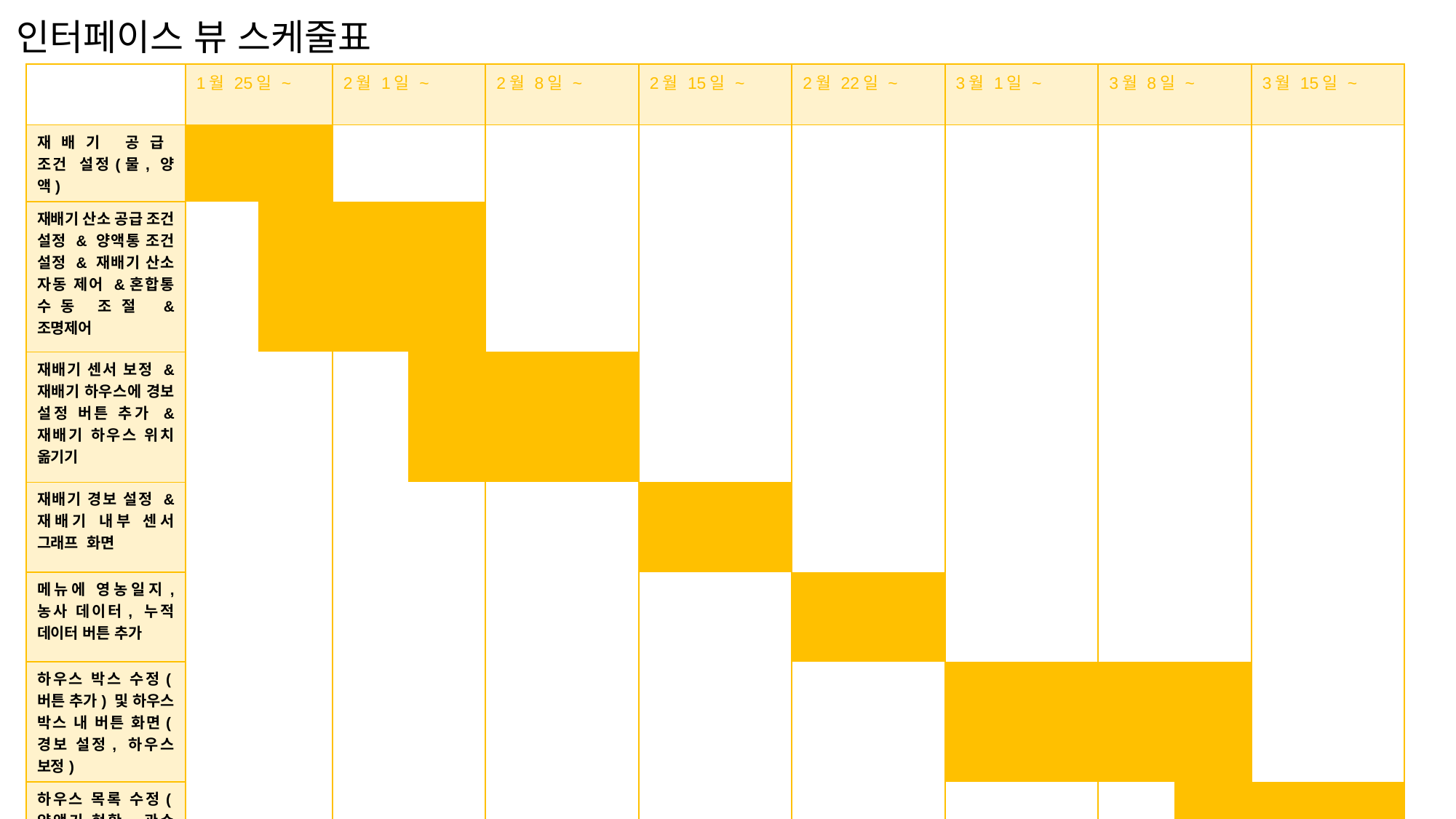

인터페이스 뷰 스케줄표
|  | 1월 25일 ~ |  | 2월 1일 ~ |  | 2월 8일 ~ | 2월 15일 ~ | 2월 22일 ~ | 3월 1일 ~ | 3월 8일 ~ |  | 3월 15일 ~ |
| --- | --- | --- | --- | --- | --- | --- | --- | --- | --- | --- | --- |
| 재배기 공급 조건 설정(물, 양액) |  |  |  |  |  |  |  |  |  |  |  |
| 재배기 산소 공급 조건 설정 & 양액통 조건 설정 & 재배기 산소 자동 제어 &혼합통 수동 조절 & 조명제어 |  |  |  |  |  |  |  |  |  |  |  |
| 재배기 센서 보정 & 재배기 하우스에 경보 설정 버튼 추가 & 재배기 하우스 위치 옮기기 |  |  |  |  |  |  |  |  |  |  |  |
| 재배기 경보 설정 & 재배기 내부 센서 그래프 화면 |  |  |  |  |  |  |  |  |  |  |  |
| 메뉴에 영농일지, 농사 데이터, 누적 데이터 버튼 추가 |  |  |  |  |  |  |  |  |  |  |  |
| 하우스 박스 수정(버튼 추가) 및 하우스 박스 내 버튼 화면(경보 설정, 하우스 보정) |  |  |  |  |  |  |  |  |  |  |  |
| 하우스 목록 수정(양액기 현황, 관수 데이터) |  |  |  |  |  |  |  |  |  |  |  |